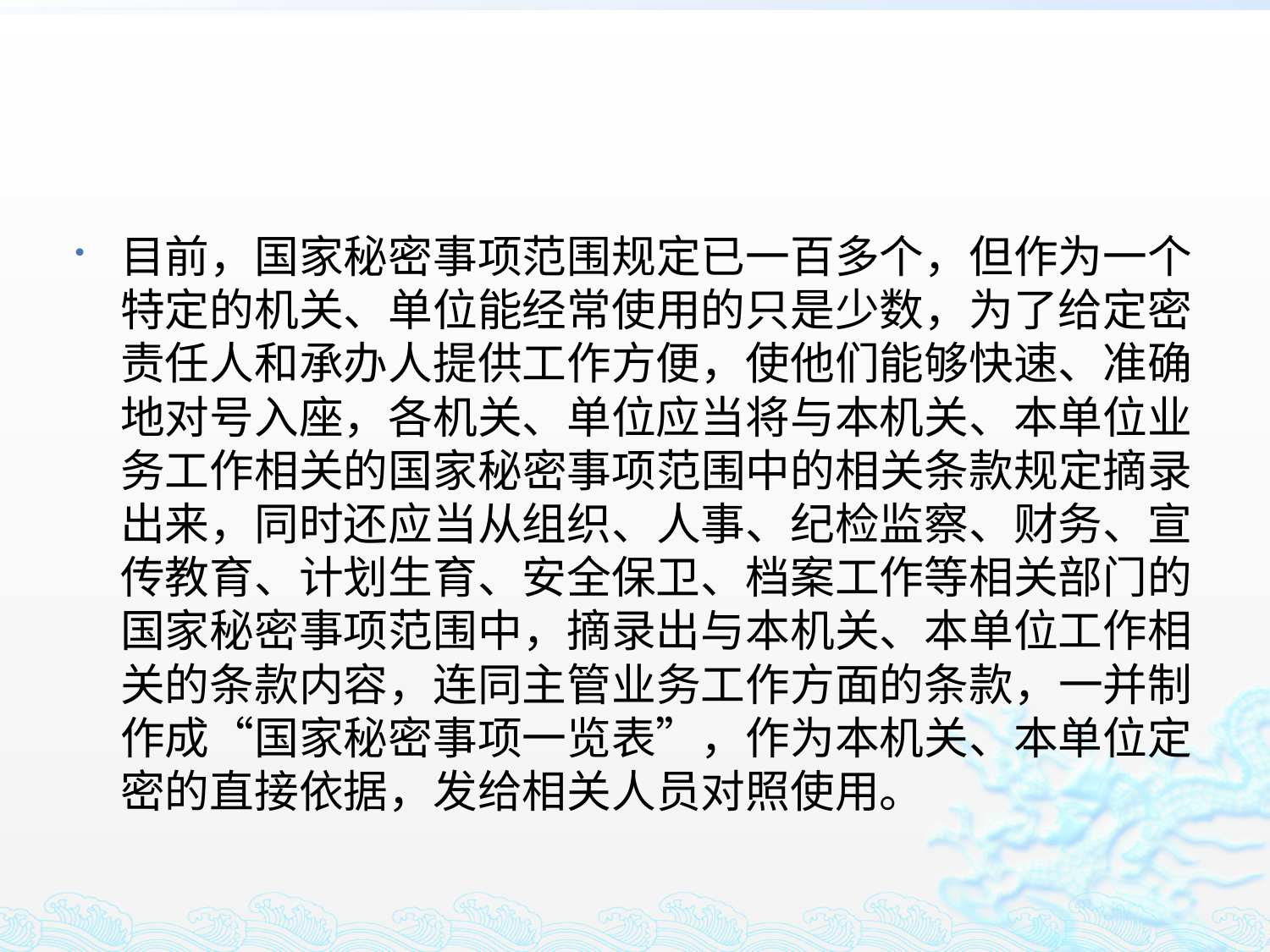

#
目前，国家秘密事项范围规定已一百多个，但作为一个特定的机关、单位能经常使用的只是少数，为了给定密责任人和承办人提供工作方便，使他们能够快速、准确地对号入座，各机关、单位应当将与本机关、本单位业务工作相关的国家秘密事项范围中的相关条款规定摘录出来，同时还应当从组织、人事、纪检监察、财务、宣传教育、计划生育、安全保卫、档案工作等相关部门的国家秘密事项范围中，摘录出与本机关、本单位工作相关的条款内容，连同主管业务工作方面的条款，一并制作成“国家秘密事项一览表”，作为本机关、本单位定密的直接依据，发给相关人员对照使用。